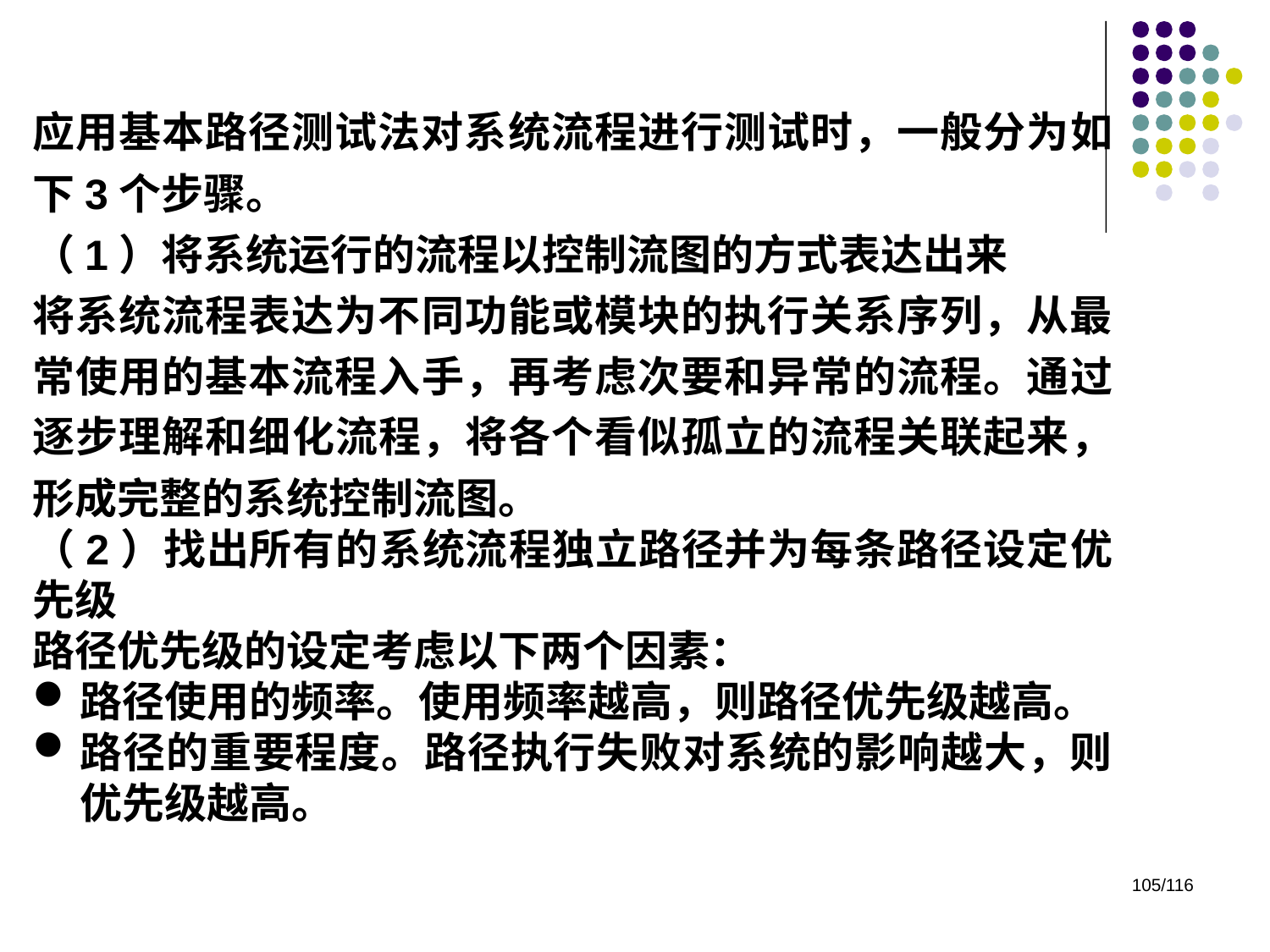

应用基本路径测试法对系统流程进行测试时，一般分为如下3个步骤。
（1）将系统运行的流程以控制流图的方式表达出来
将系统流程表达为不同功能或模块的执行关系序列，从最常使用的基本流程入手，再考虑次要和异常的流程。通过逐步理解和细化流程，将各个看似孤立的流程关联起来，形成完整的系统控制流图。
（2）找出所有的系统流程独立路径并为每条路径设定优先级
路径优先级的设定考虑以下两个因素：
路径使用的频率。使用频率越高，则路径优先级越高。
路径的重要程度。路径执行失败对系统的影响越大，则优先级越高。

105/116